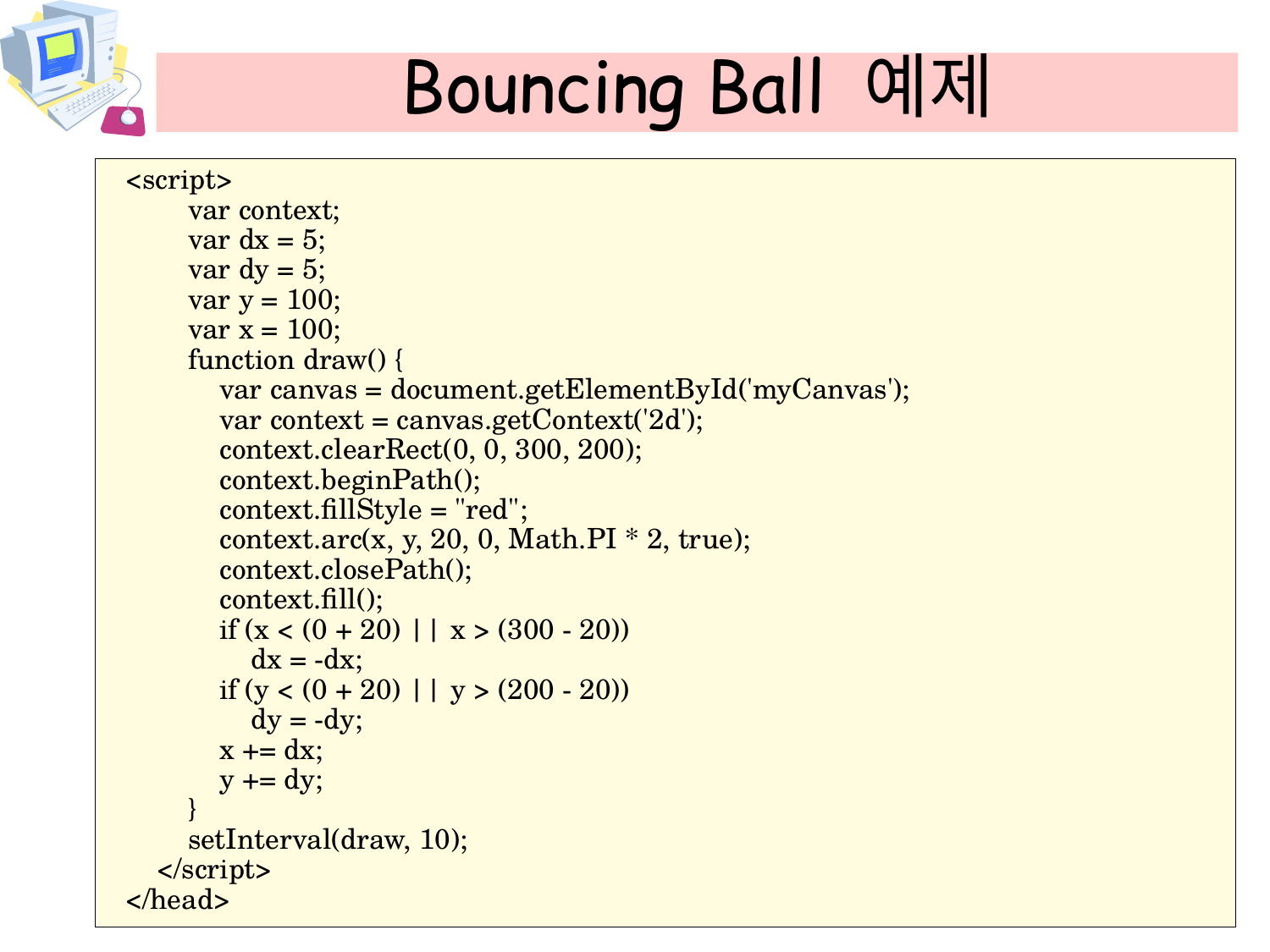

# Bouncing Ball 예제
<script>
        var context;
        var dx = 5;
        var dy = 5;
        var y = 100;
        var x = 100;
        function draw() {
            var canvas = document.getElementById('myCanvas');
            var context = canvas.getContext('2d');
            context.clearRect(0, 0, 300, 200);
            context.beginPath();
            context.fillStyle = "red";
            context.arc(x, y, 20, 0, Math.PI * 2, true);
            context.closePath();
            context.fill();
            if (x < (0 + 20) || x > (300 - 20))
                dx = -dx;
            if (y < (0 + 20) || y > (200 - 20))
                dy = -dy;
            x += dx;
            y += dy;
        }
        setInterval(draw, 10);
    </script>
</head>